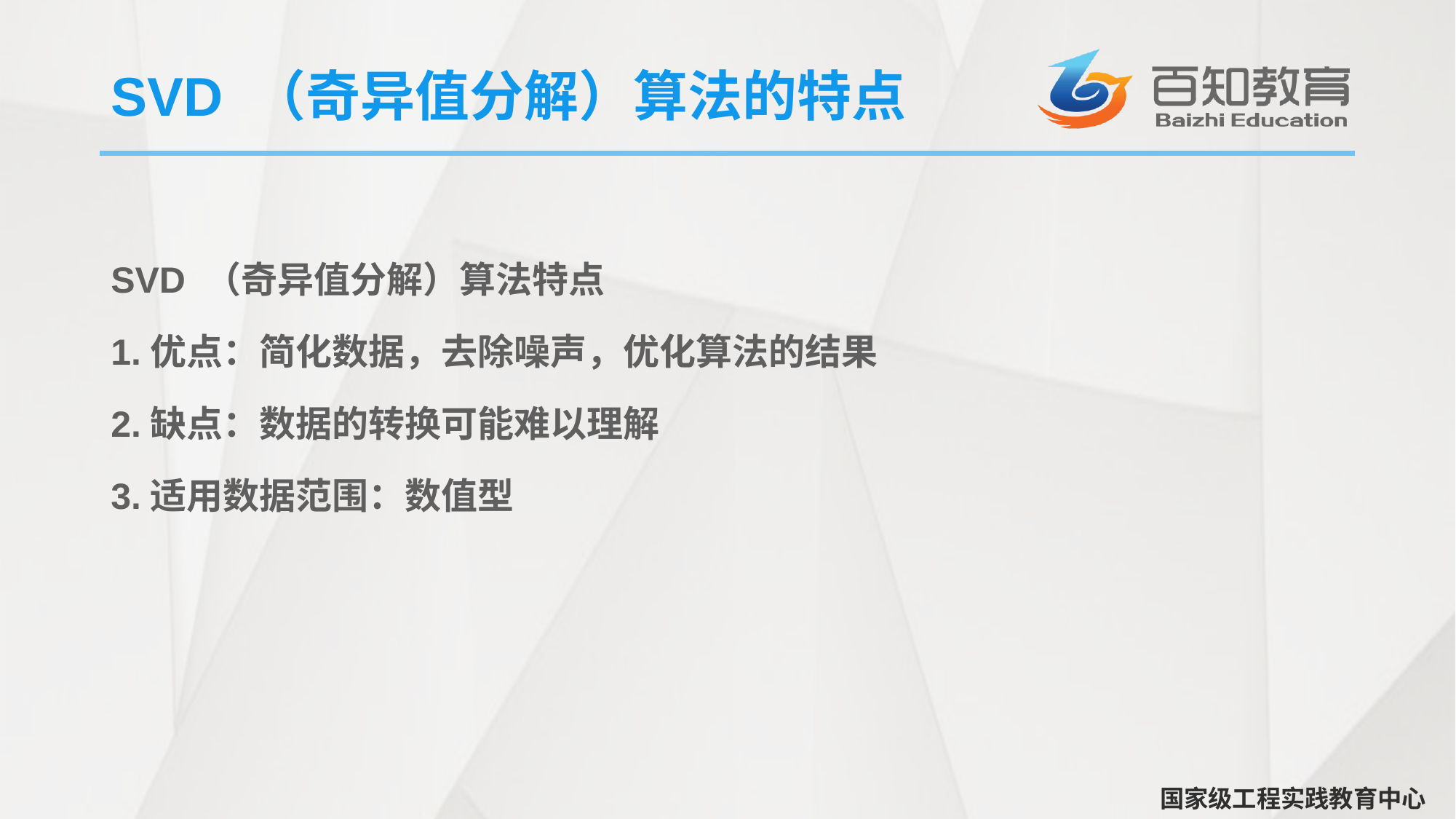

# SVD （奇异值分解）算法的特点

SVD （奇异值分解）算法特点
1.优点：简化数据，去除噪声，优化算法的结果
2.缺点：数据的转换可能难以理解
3.适用数据范围：数值型